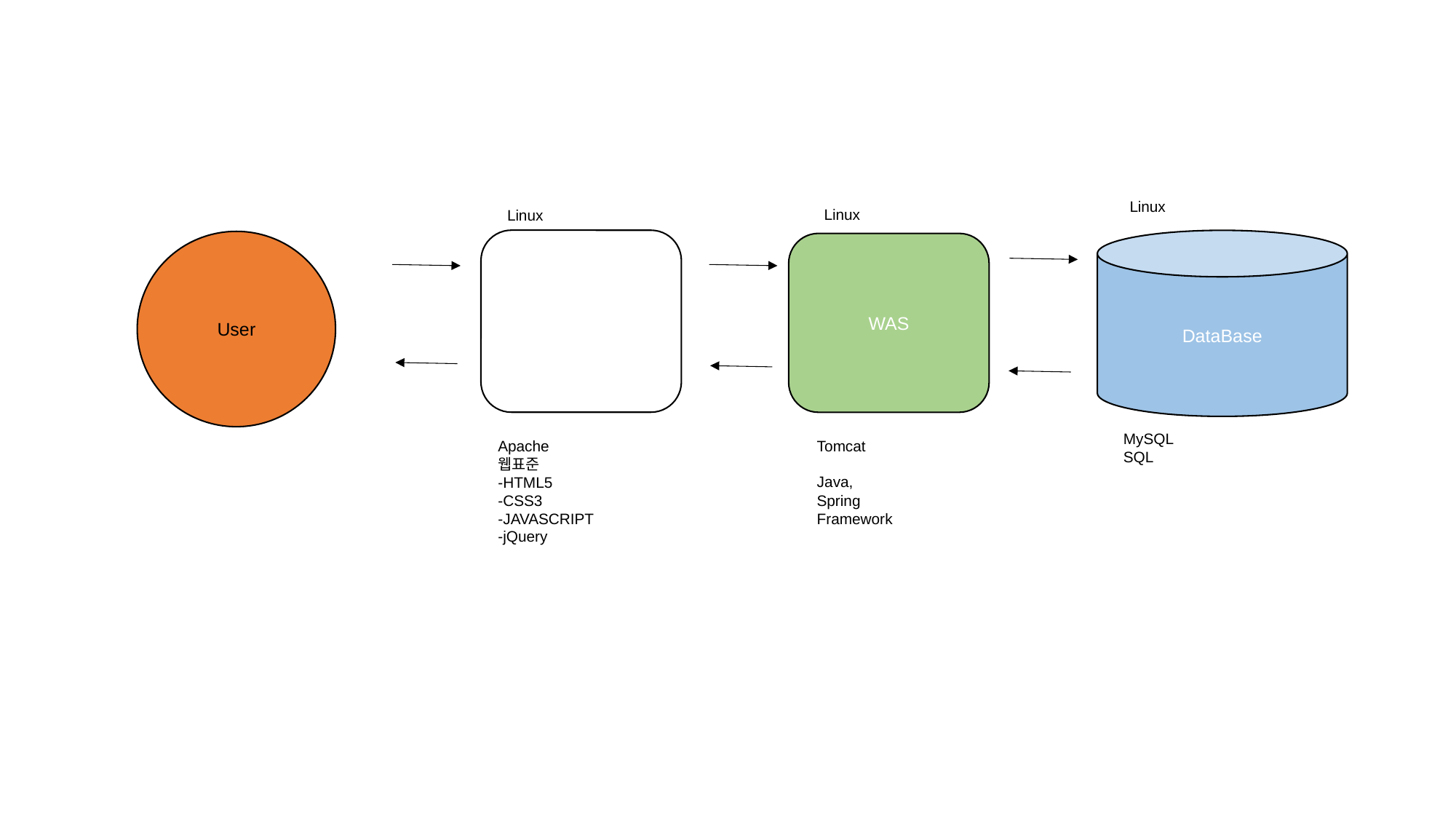

Linux
Linux
Linux

W Web Servererver
DataBase
User
WAS
MySQL
SQL
Tomcat

Java,
Spring Framework
Apache
웹표준
-HTML5
-CSS3
-JAVASCRIPT
-jQuery